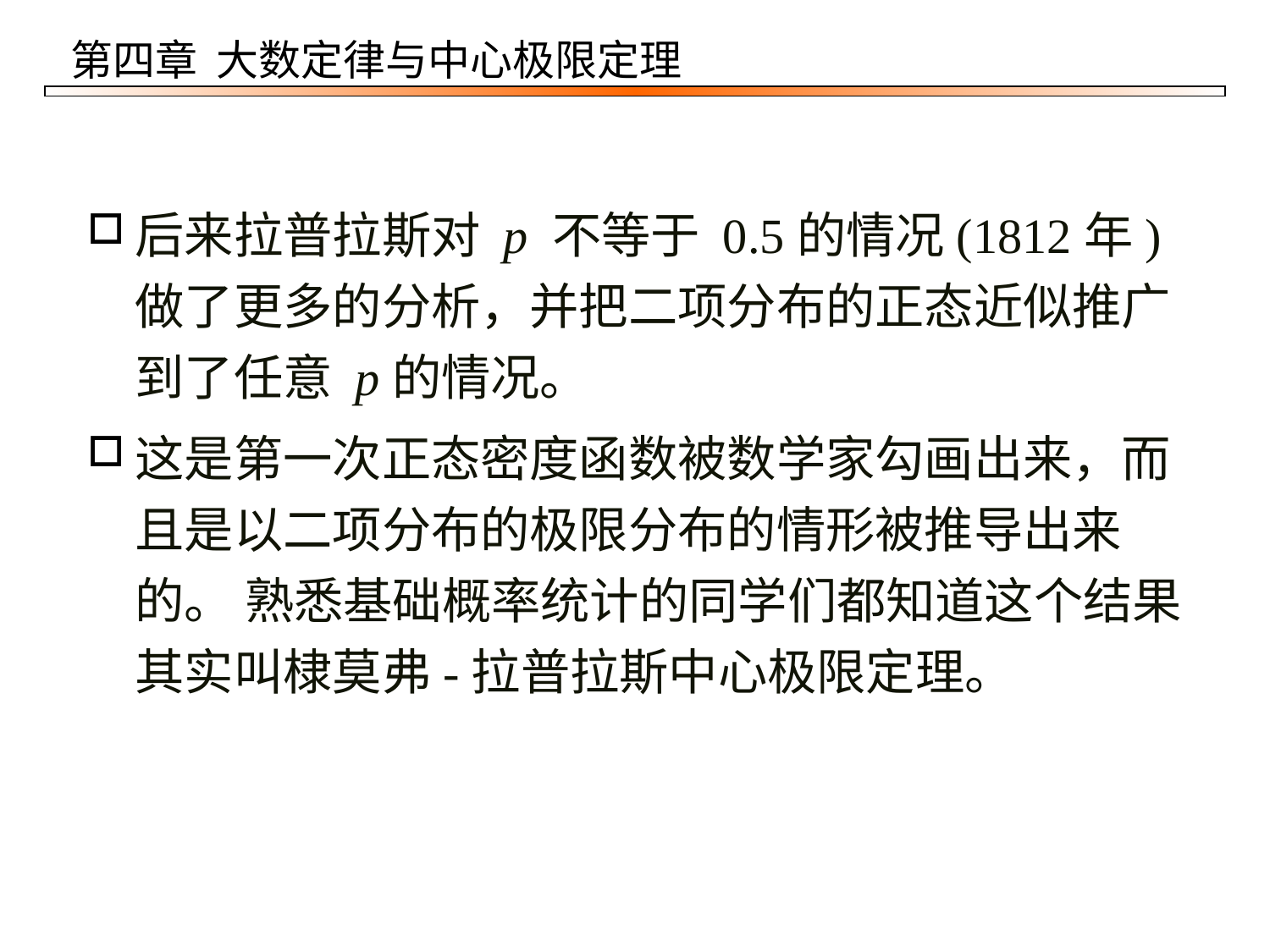

#
后来拉普拉斯对 p 不等于 0.5的情况(1812年)做了更多的分析，并把二项分布的正态近似推广到了任意 p的情况。
这是第一次正态密度函数被数学家勾画出来，而且是以二项分布的极限分布的情形被推导出来的。 熟悉基础概率统计的同学们都知道这个结果其实叫棣莫弗-拉普拉斯中心极限定理。